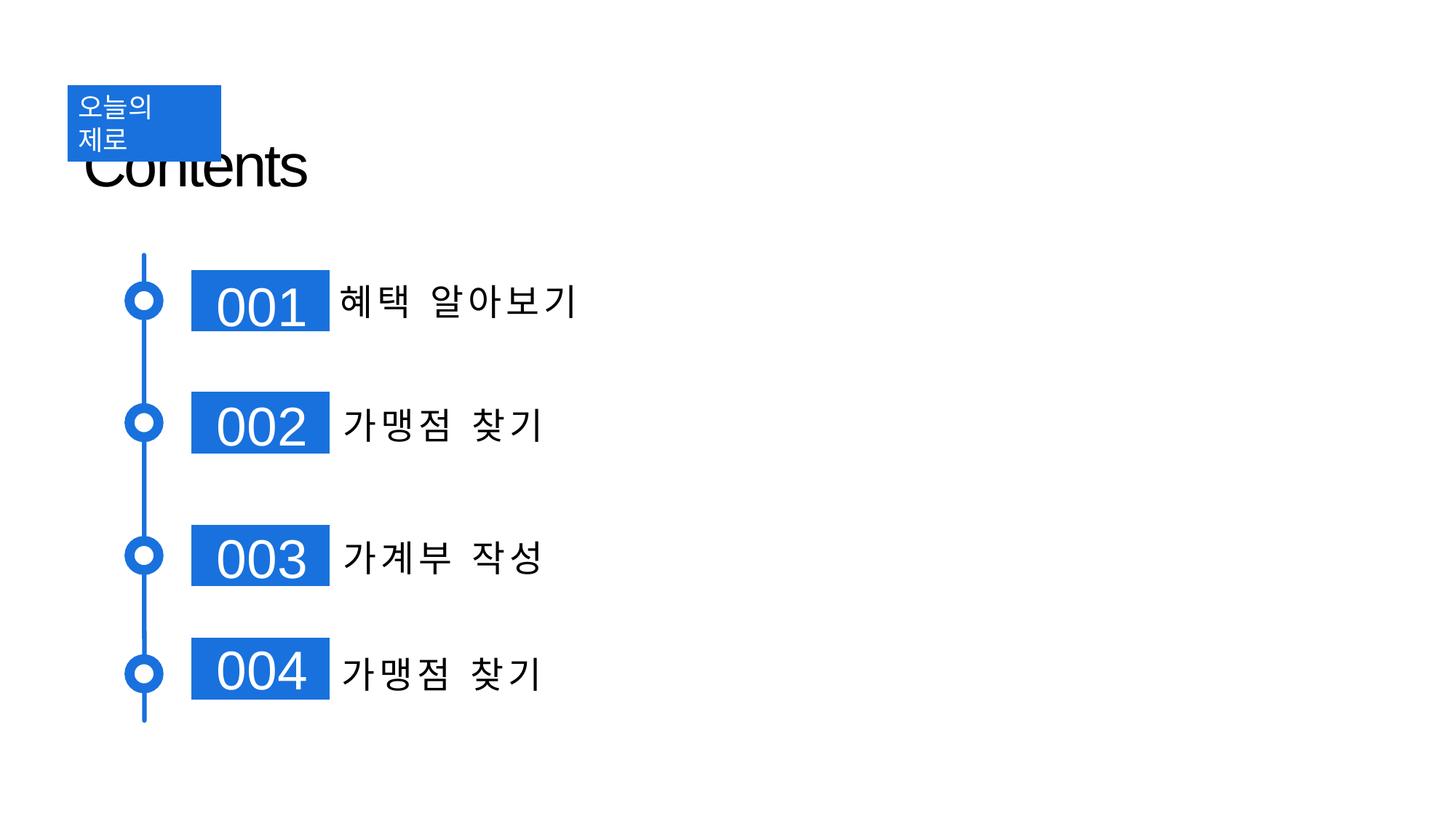

오늘의 제로
Contents
001

혜택 알아보기

002

003

가맹점 찾기
가계부 작성
004

가맹점 찾기